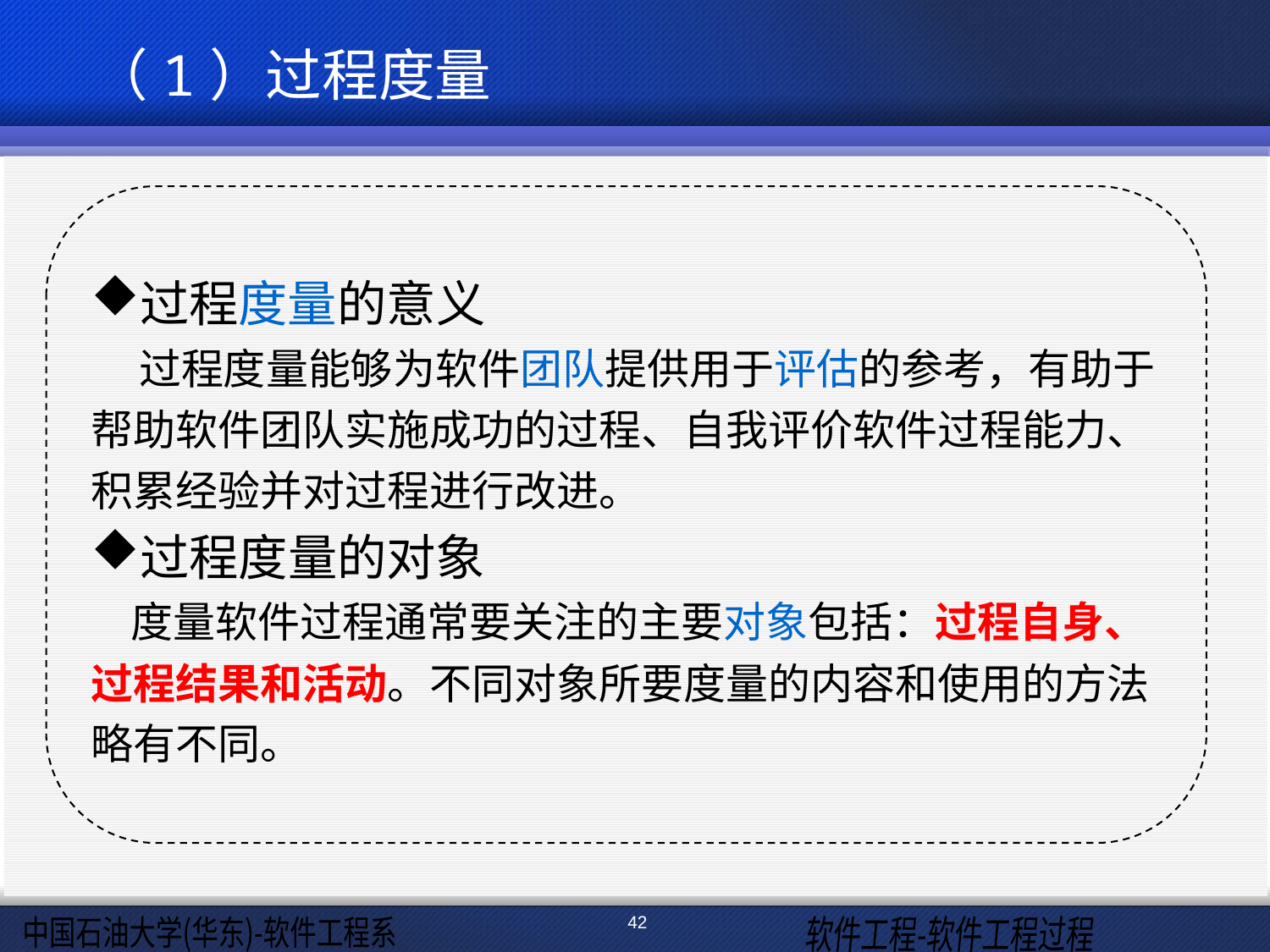

（1）过程度量
过程度量的意义
    过程度量能够为软件团队提供用于评估的参考，有助于帮助软件团队实施成功的过程、自我评价软件过程能力、积累经验并对过程进行改进。
过程度量的对象
    度量软件过程通常要关注的主要对象包括：过程自身、过程结果和活动。不同对象所要度量的内容和使用的方法略有不同。
42